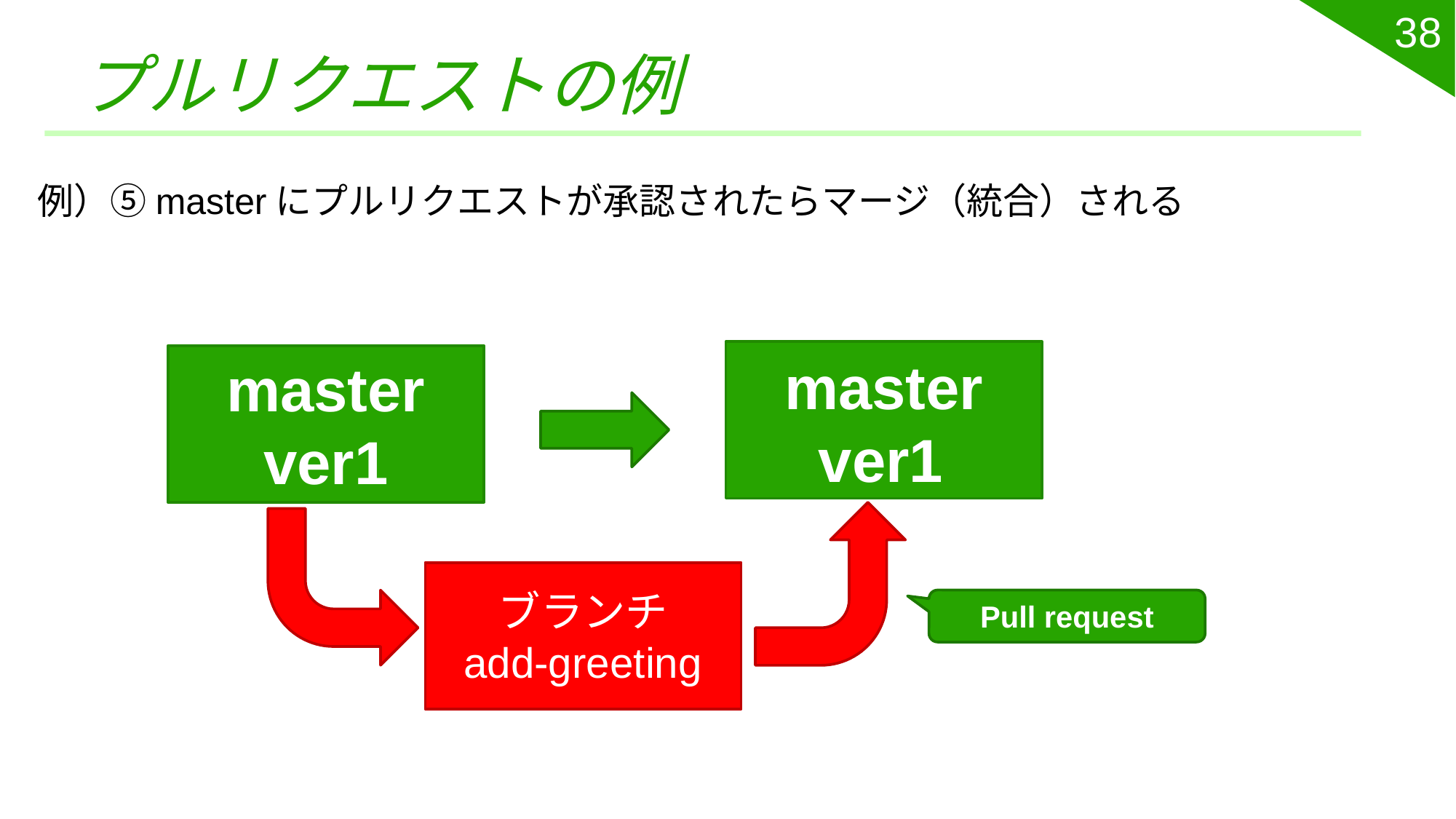

38
# プルリクエストの例
例）⑤masterにプルリクエストが承認されたらマージ（統合）される

master
  ver1
master
ver1
自分のPC

ブランチ
add-greeting
Pull request